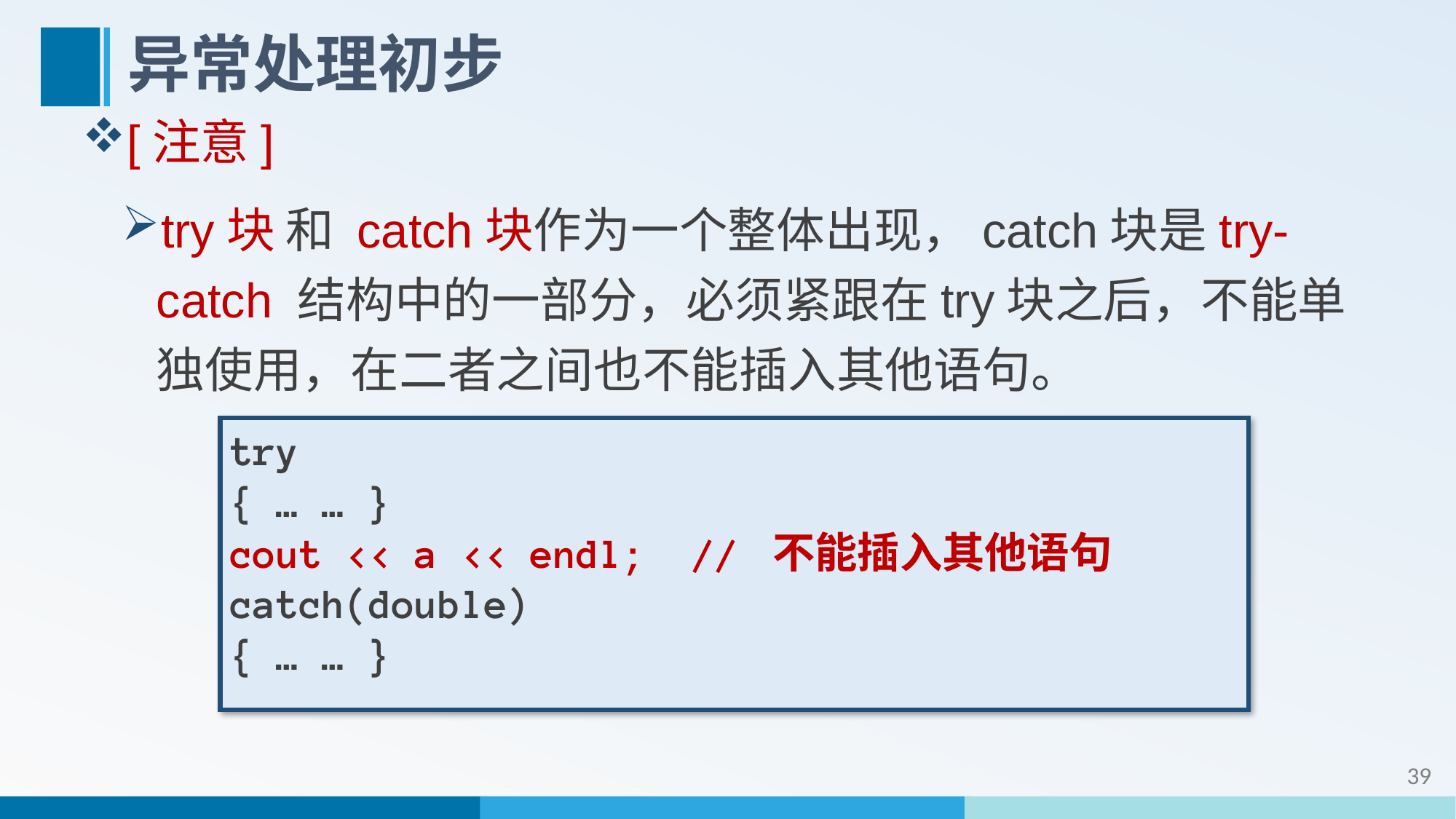

# 异常处理初步
[注意]
try块 和 catch块作为一个整体出现，catch块是try-catch 结构中的一部分，必须紧跟在try块之后，不能单独使用，在二者之间也不能插入其他语句。
try
{ … … }
cout << a << endl;  // 不能插入其他语句
catch(double)
{ … … }